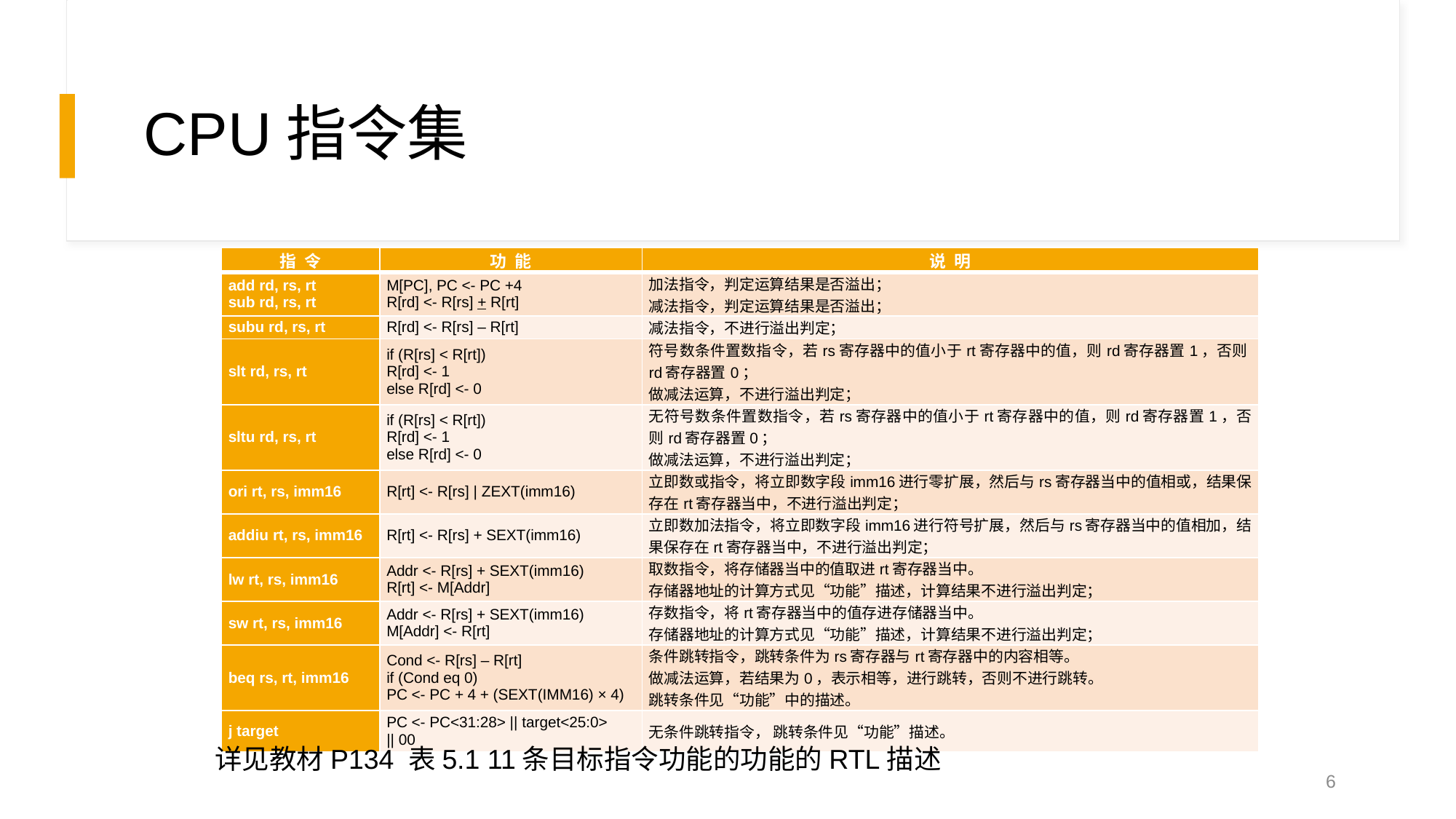

# CPU指令集
| 指 令 | 功 能 | 说 明 |
| --- | --- | --- |
| add rd, rs, rt sub rd, rs, rt | M[PC], PC <- PC +4 R[rd] <- R[rs] + R[rt] | 加法指令，判定运算结果是否溢出； 减法指令，判定运算结果是否溢出； |
| subu rd, rs, rt | R[rd] <- R[rs] – R[rt] | 减法指令，不进行溢出判定； |
| slt rd, rs, rt | if (R[rs] < R[rt]) R[rd] <- 1 else R[rd] <- 0 | 符号数条件置数指令，若rs寄存器中的值小于rt寄存器中的值，则rd寄存器置1，否则rd寄存器置0； 做减法运算，不进行溢出判定； |
| sltu rd, rs, rt | if (R[rs] < R[rt]) R[rd] <- 1 else R[rd] <- 0 | 无符号数条件置数指令，若rs寄存器中的值小于rt寄存器中的值，则rd寄存器置1，否则rd寄存器置0； 做减法运算，不进行溢出判定； |
| ori rt, rs, imm16 | R[rt] <- R[rs] | ZEXT(imm16) | 立即数或指令，将立即数字段imm16进行零扩展，然后与rs寄存器当中的值相或，结果保存在rt寄存器当中，不进行溢出判定； |
| addiu rt, rs, imm16 | R[rt] <- R[rs] + SEXT(imm16) | 立即数加法指令，将立即数字段imm16进行符号扩展，然后与rs寄存器当中的值相加，结果保存在rt寄存器当中，不进行溢出判定； |
| lw rt, rs, imm16 | Addr <- R[rs] + SEXT(imm16) R[rt] <- M[Addr] | 取数指令，将存储器当中的值取进rt寄存器当中。 存储器地址的计算方式见“功能”描述，计算结果不进行溢出判定； |
| sw rt, rs, imm16 | Addr <- R[rs] + SEXT(imm16) M[Addr] <- R[rt] | 存数指令，将rt寄存器当中的值存进存储器当中。 存储器地址的计算方式见“功能”描述，计算结果不进行溢出判定； |
| beq rs, rt, imm16 | Cond <- R[rs] – R[rt] if (Cond eq 0) PC <- PC + 4 + (SEXT(IMM16) × 4) | 条件跳转指令，跳转条件为rs寄存器与rt寄存器中的内容相等。 做减法运算，若结果为0，表示相等，进行跳转，否则不进行跳转。 跳转条件见“功能”中的描述。 |
| j target | PC <- PC<31:28> || target<25:0> || 00 | 无条件跳转指令， 跳转条件见“功能”描述。 |
详见教材P134 表5.1 11条目标指令功能的功能的RTL描述
6